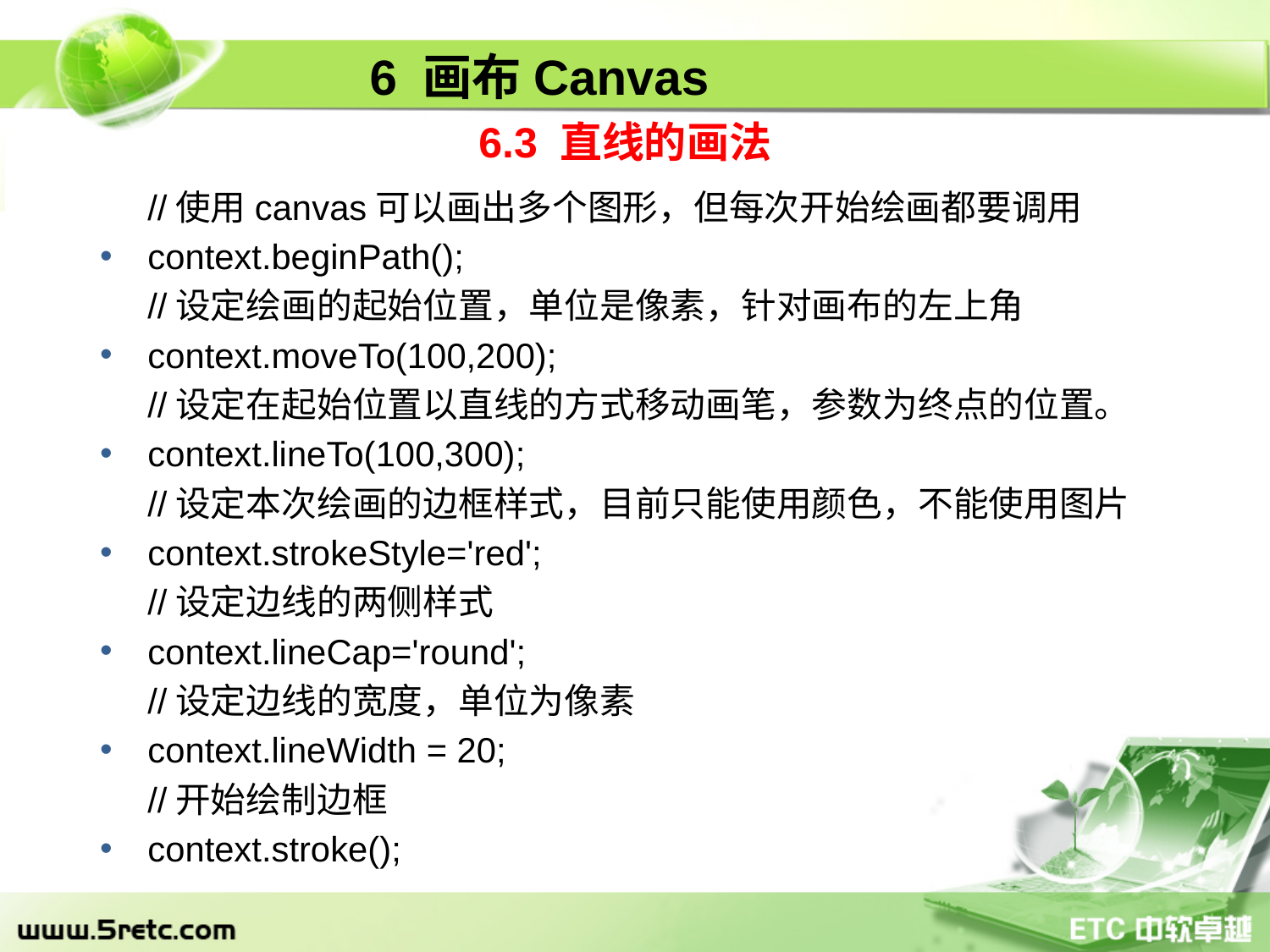

6 画布Canvas

6.3 直线的画法
	//使用canvas可以画出多个图形，但每次开始绘画都要调用
context.beginPath();
	//设定绘画的起始位置，单位是像素，针对画布的左上角
context.moveTo(100,200);
	//设定在起始位置以直线的方式移动画笔，参数为终点的位置。
context.lineTo(100,300);
	//设定本次绘画的边框样式，目前只能使用颜色，不能使用图片
context.strokeStyle='red';
	//设定边线的两侧样式
context.lineCap='round';
	//设定边线的宽度，单位为像素
context.lineWidth = 20;
	//开始绘制边框
context.stroke();